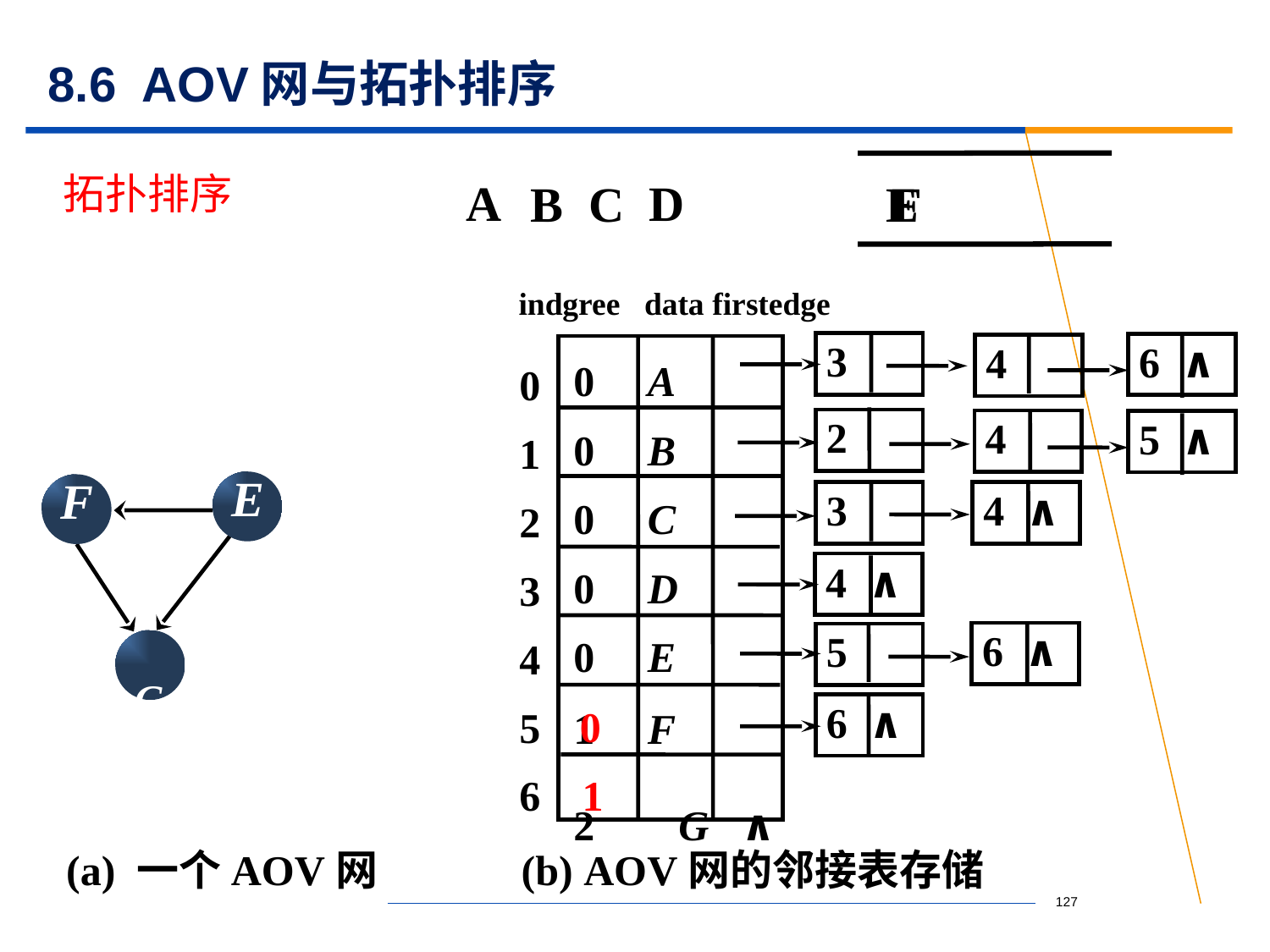

# 8.6  AOV网与拓扑排序

拓扑排序
D
A
E
B
C
F

  indgree   data firstedge
 3

 6  ∧

 4
0     A
0     B
0     C
0     D
0     E
1     F
2      G   ∧

0
1
2
3
4
5
6

 2
 4
 5  ∧

E

F

 3

 4  ∧

 4  ∧

 6  ∧
G

 5

0
 6  ∧

1
(a) 一个AOV网              (b) AOV网的邻接表存储